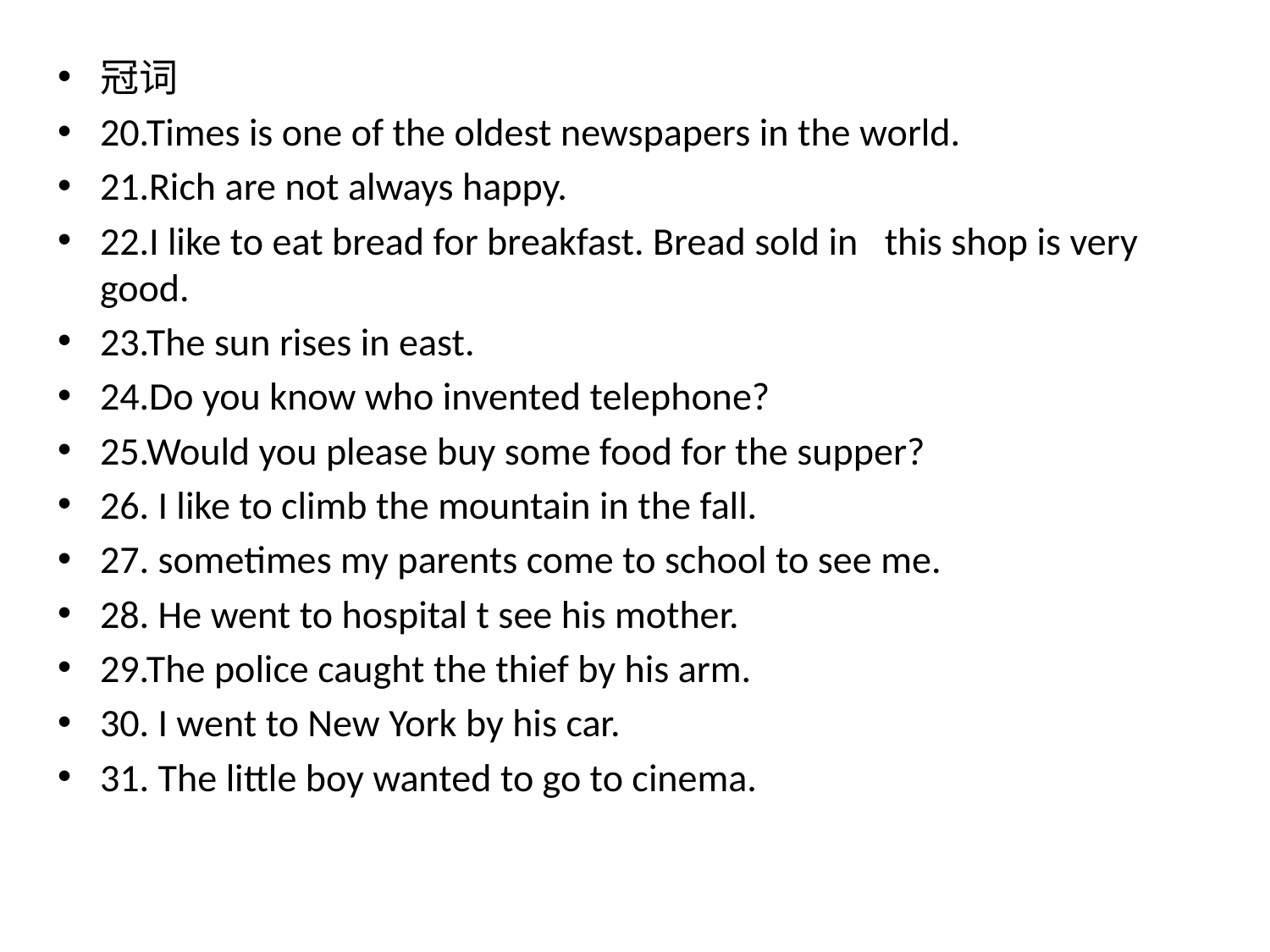

冠词
20.Times is one of the oldest newspapers in the world.
21.Rich are not always happy.
22.I like to eat bread for breakfast. Bread sold in   this shop is very good.
23.The sun rises in east.
24.Do you know who invented telephone?
25.Would you please buy some food for the supper?
26. I like to climb the mountain in the fall.
27. sometimes my parents come to school to see me.
28. He went to hospital t see his mother.
29.The police caught the thief by his arm.
30. I went to New York by his car.
31. The little boy wanted to go to cinema.